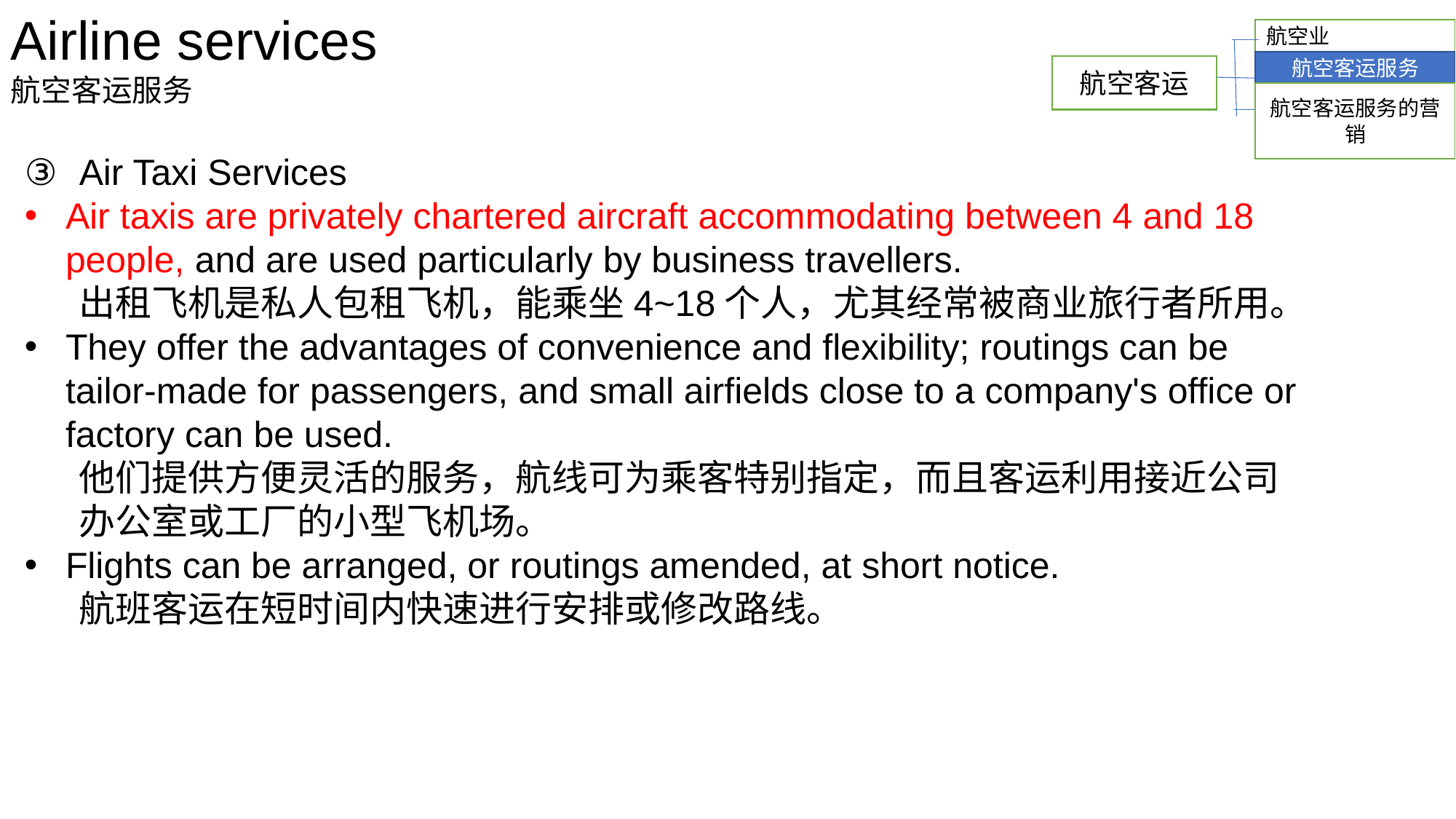

Airline services
航空客运服务
航空业
航空客运服务
航空客运
航空客运服务的营销
Air Taxi Services
Air taxis are privately chartered aircraft accommodating between 4 and 18 people, and are used particularly by business travellers.
出租飞机是私人包租飞机，能乘坐4~18个人，尤其经常被商业旅行者所用。
They offer the advantages of convenience and flexibility; routings can be tailor-made for passengers, and small airfields close to a company's office or factory can be used.
他们提供方便灵活的服务，航线可为乘客特别指定，而且客运利用接近公司办公室或工厂的小型飞机场。
Flights can be arranged, or routings amended, at short notice.
航班客运在短时间内快速进行安排或修改路线。